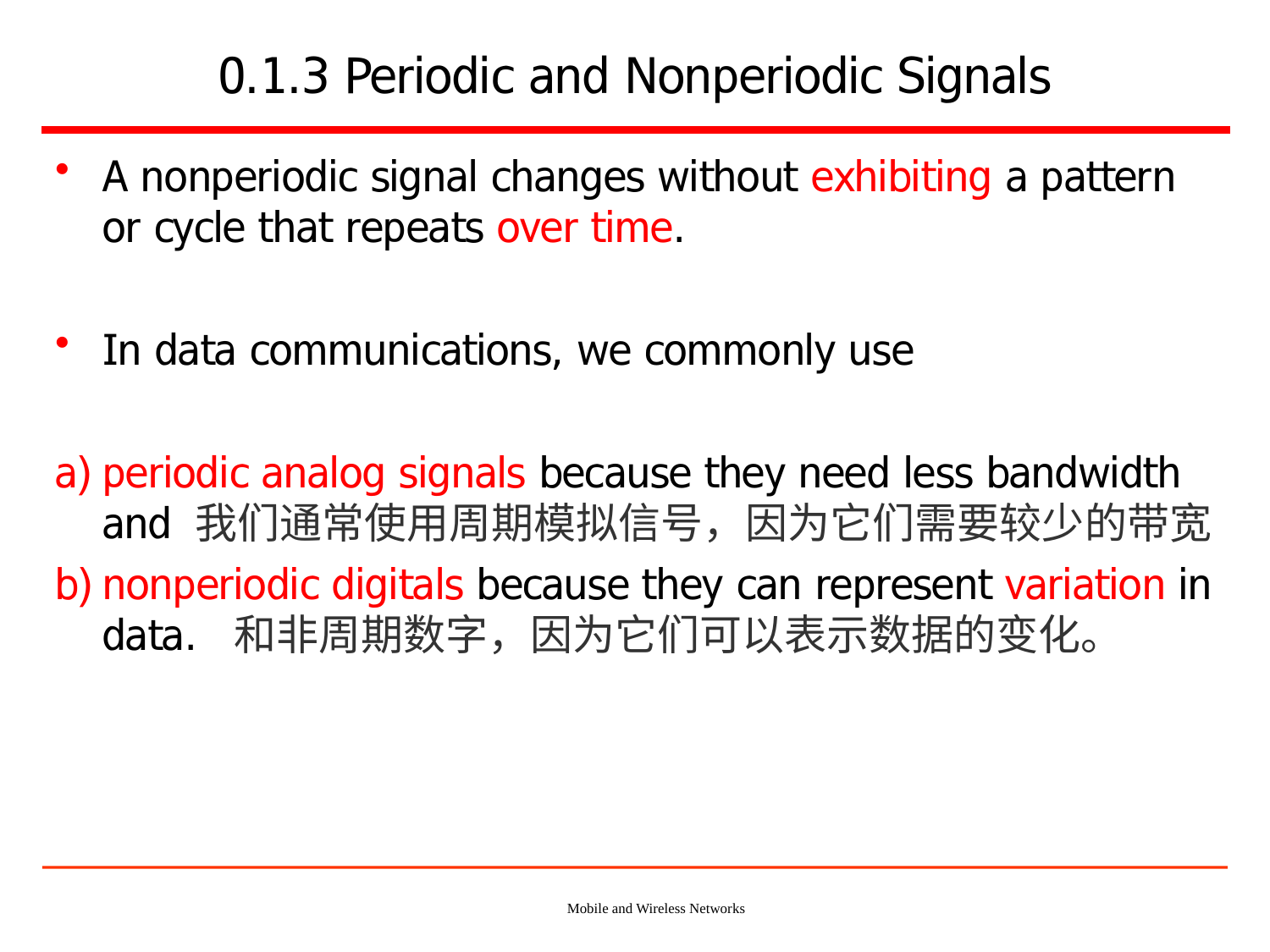

# 0.1.3 Periodic and Nonperiodic Signals
A nonperiodic signal changes without exhibiting a pattern or cycle that repeats over time.

In data communications, we commonly use

periodic analog signals because they need less bandwidth and 我们通常使用周期模拟信号，因为它们需要较少的带宽
nonperiodic digitals because they can represent variation in data.  和非周期数字，因为它们可以表示数据的变化。
Mobile and Wireless Networks